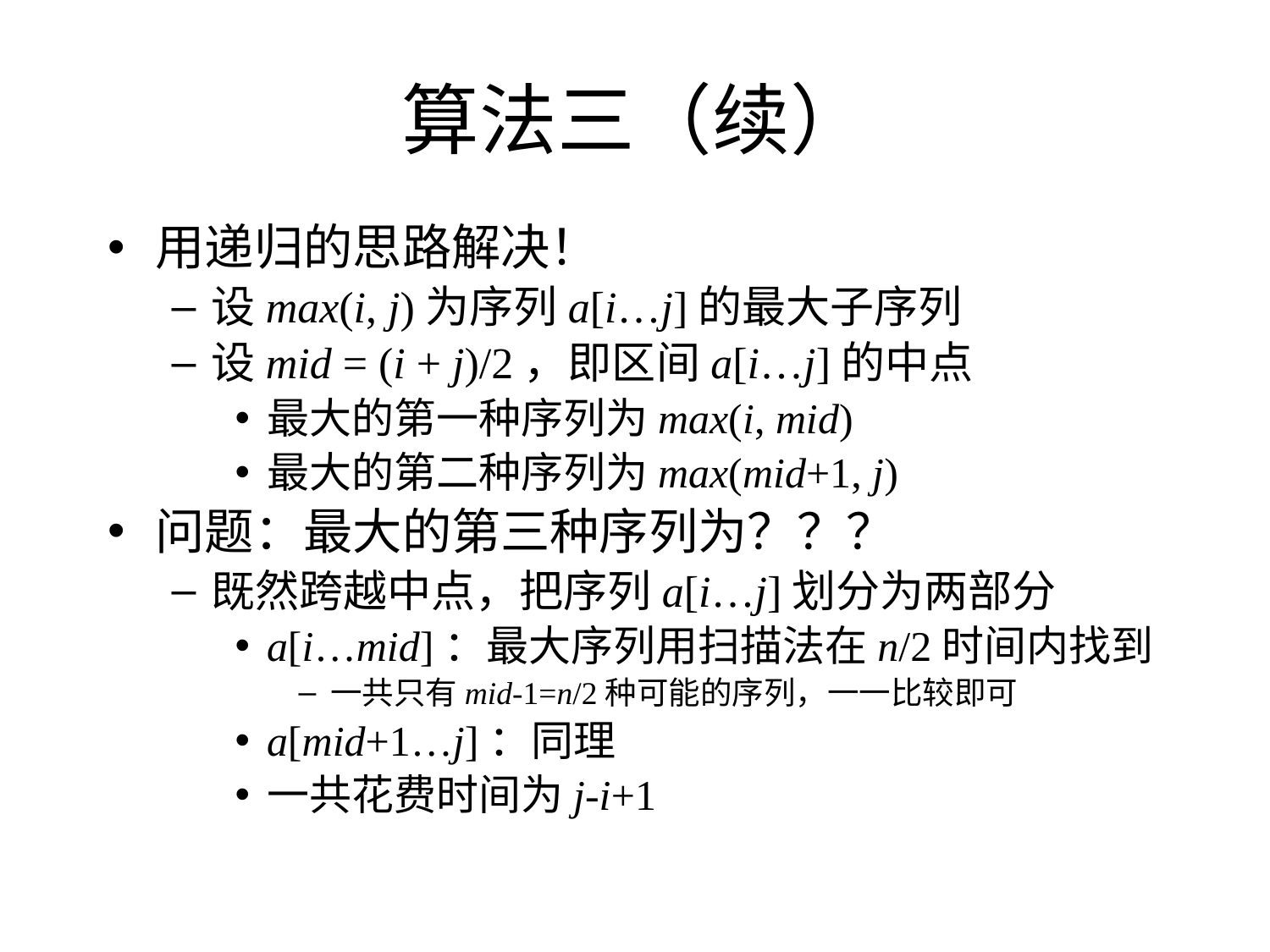

# 算法三（续）
用递归的思路解决！
设max(i, j)为序列a[i…j]的最大子序列
设mid = (i + j)/2，即区间a[i…j]的中点
最大的第一种序列为max(i, mid)
最大的第二种序列为max(mid+1, j)
问题：最大的第三种序列为？？？
既然跨越中点，把序列a[i…j]划分为两部分
a[i…mid]：最大序列用扫描法在n/2时间内找到
一共只有mid-1=n/2种可能的序列，一一比较即可
a[mid+1…j]：同理
一共花费时间为j-i+1